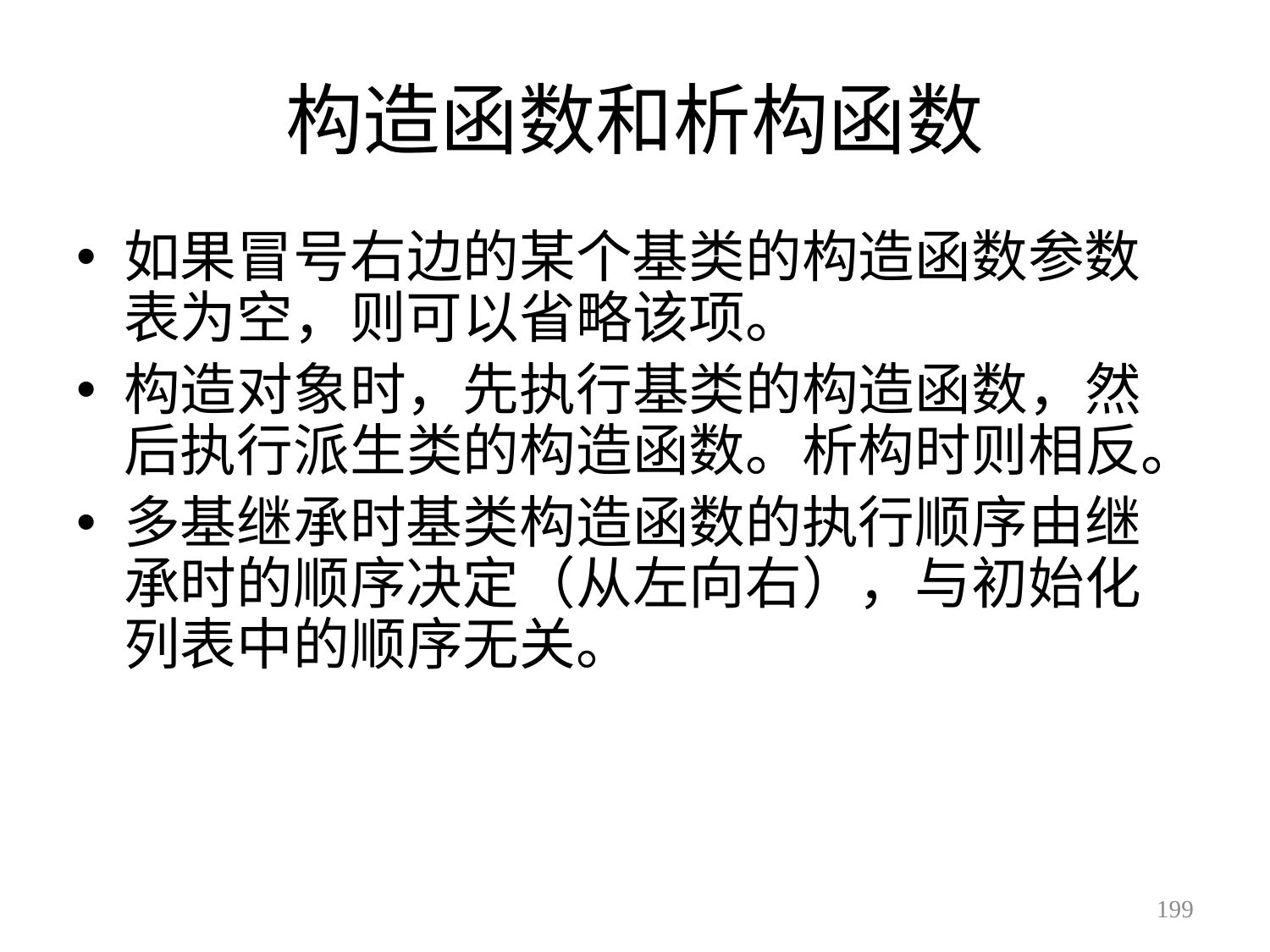

# 构造函数和析构函数
如果冒号右边的某个基类的构造函数参数表为空，则可以省略该项。
构造对象时，先执行基类的构造函数，然后执行派生类的构造函数。析构时则相反。
多基继承时基类构造函数的执行顺序由继承时的顺序决定（从左向右），与初始化列表中的顺序无关。
199